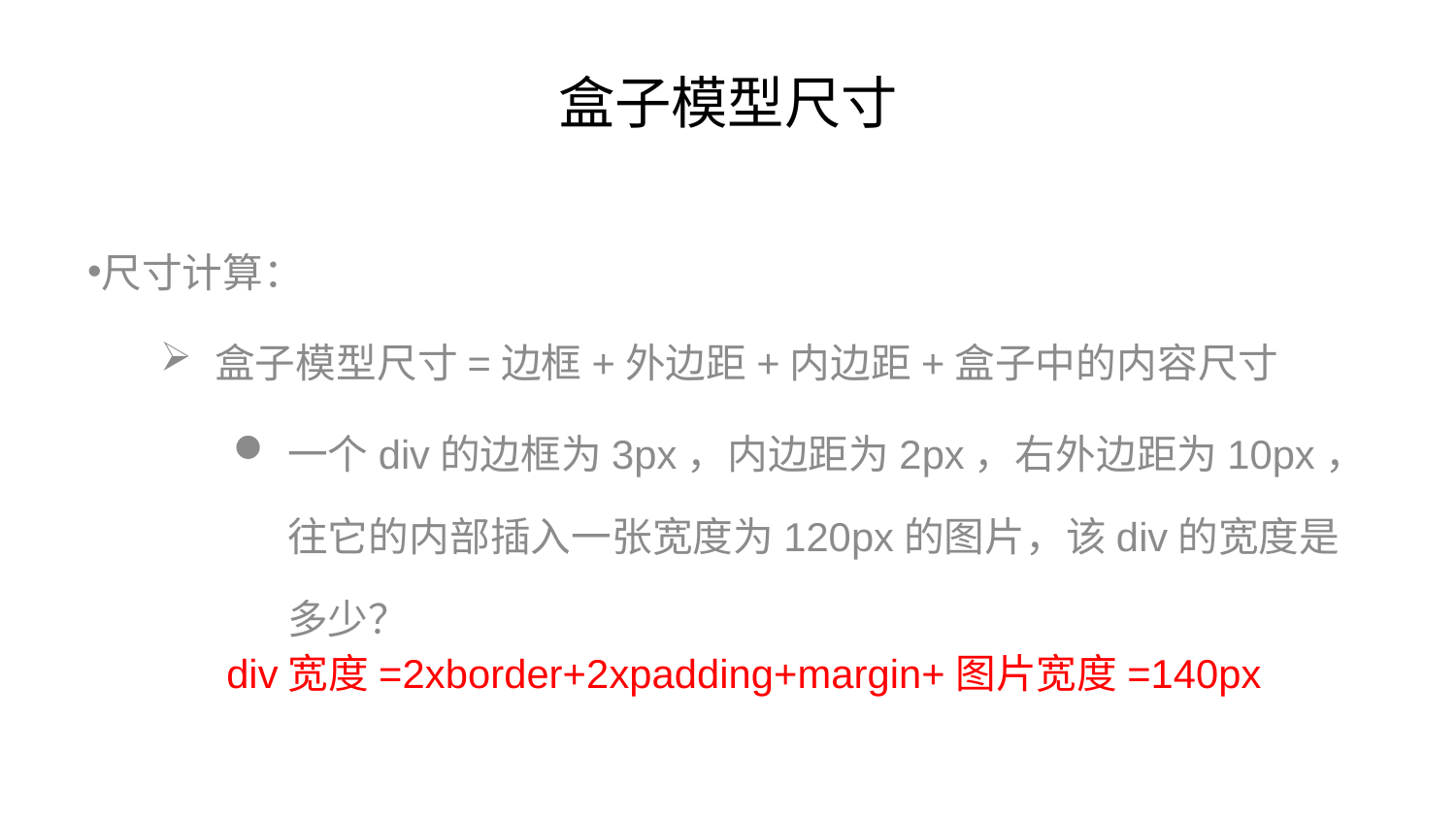

盒子模型尺寸
尺寸计算：
盒子模型尺寸=边框+外边距+内边距+盒子中的内容尺寸
一个div的边框为3px，内边距为2px，右外边距为10px，往它的内部插入一张宽度为120px的图片，该div的宽度是多少？
div宽度=2xborder+2xpadding+margin+图片宽度=140px